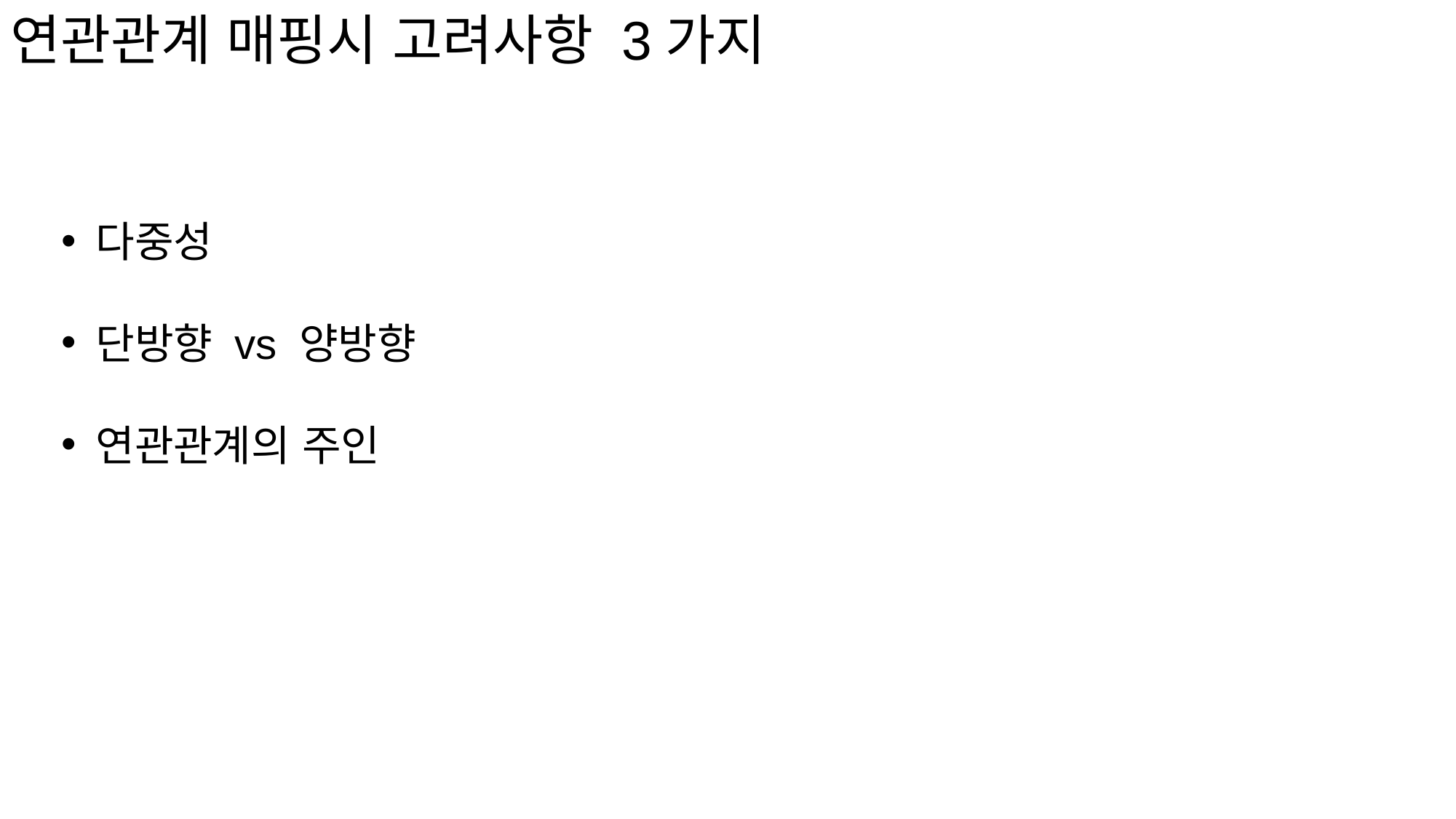

연관관계 매핑시 고려사항 3가지
다중성
단방향 vs 양방향
연관관계의 주인